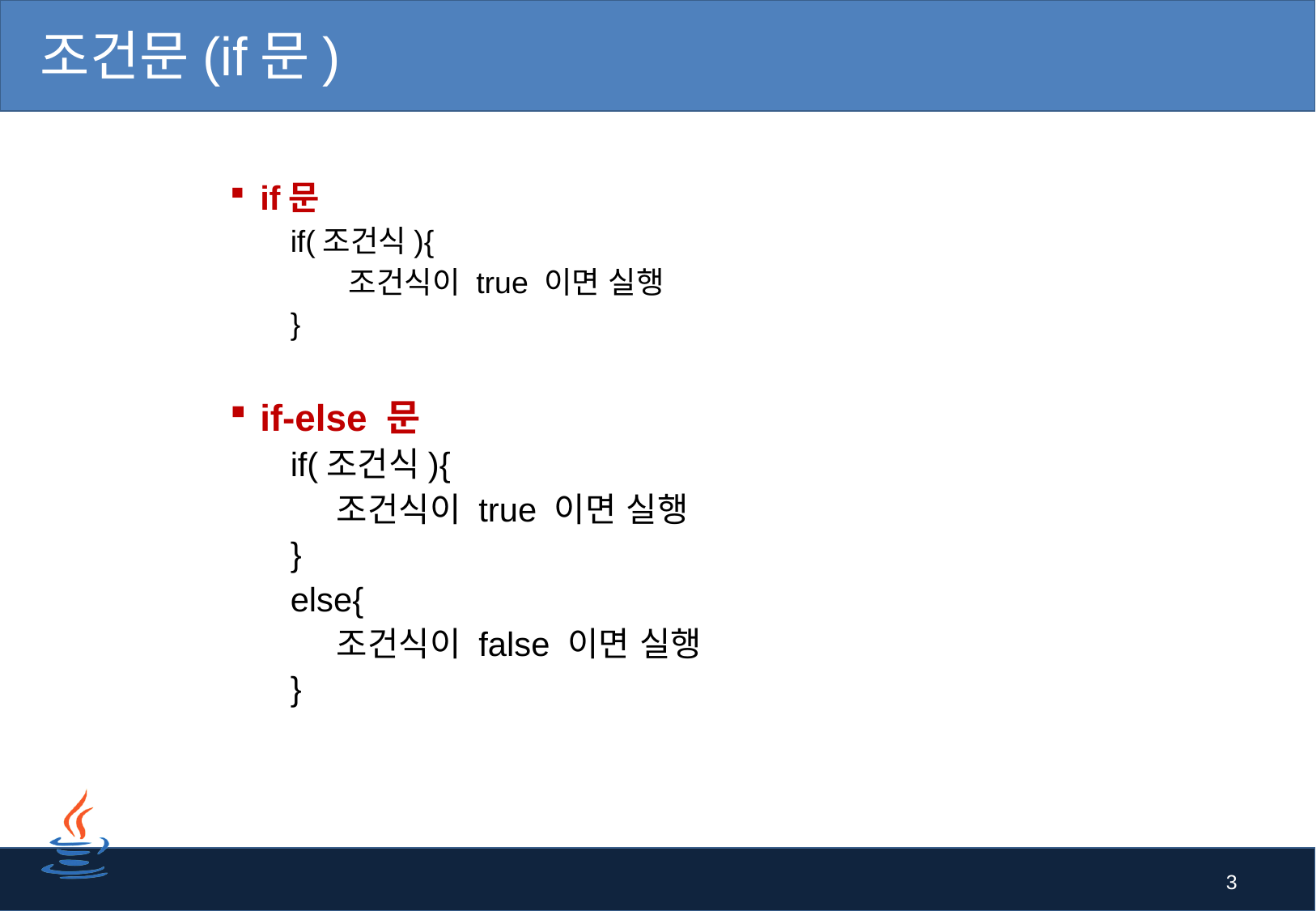

# 조건문(if문)
if문
if(조건식){
      조건식이 true 이면 실행
}

if-else 문
if(조건식){
    조건식이 true 이면 실행
}
else{
    조건식이 false 이면 실행
}

3